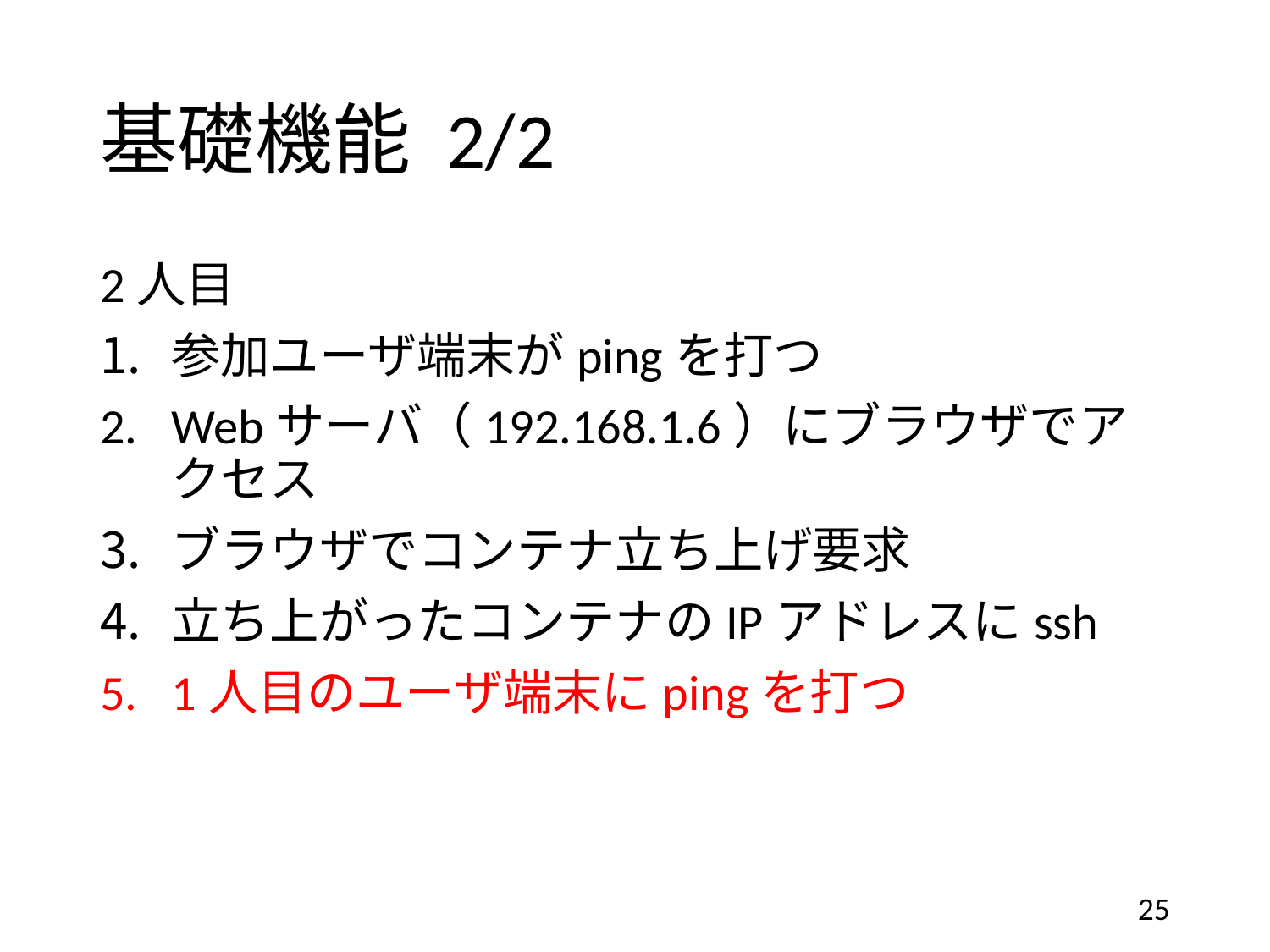

# 基礎機能 2/2
2人目
参加ユーザ端末がpingを打つ
Webサーバ（192.168.1.6）にブラウザでアクセス
ブラウザでコンテナ立ち上げ要求
立ち上がったコンテナのIPアドレスにssh
1人目のユーザ端末にpingを打つ
25